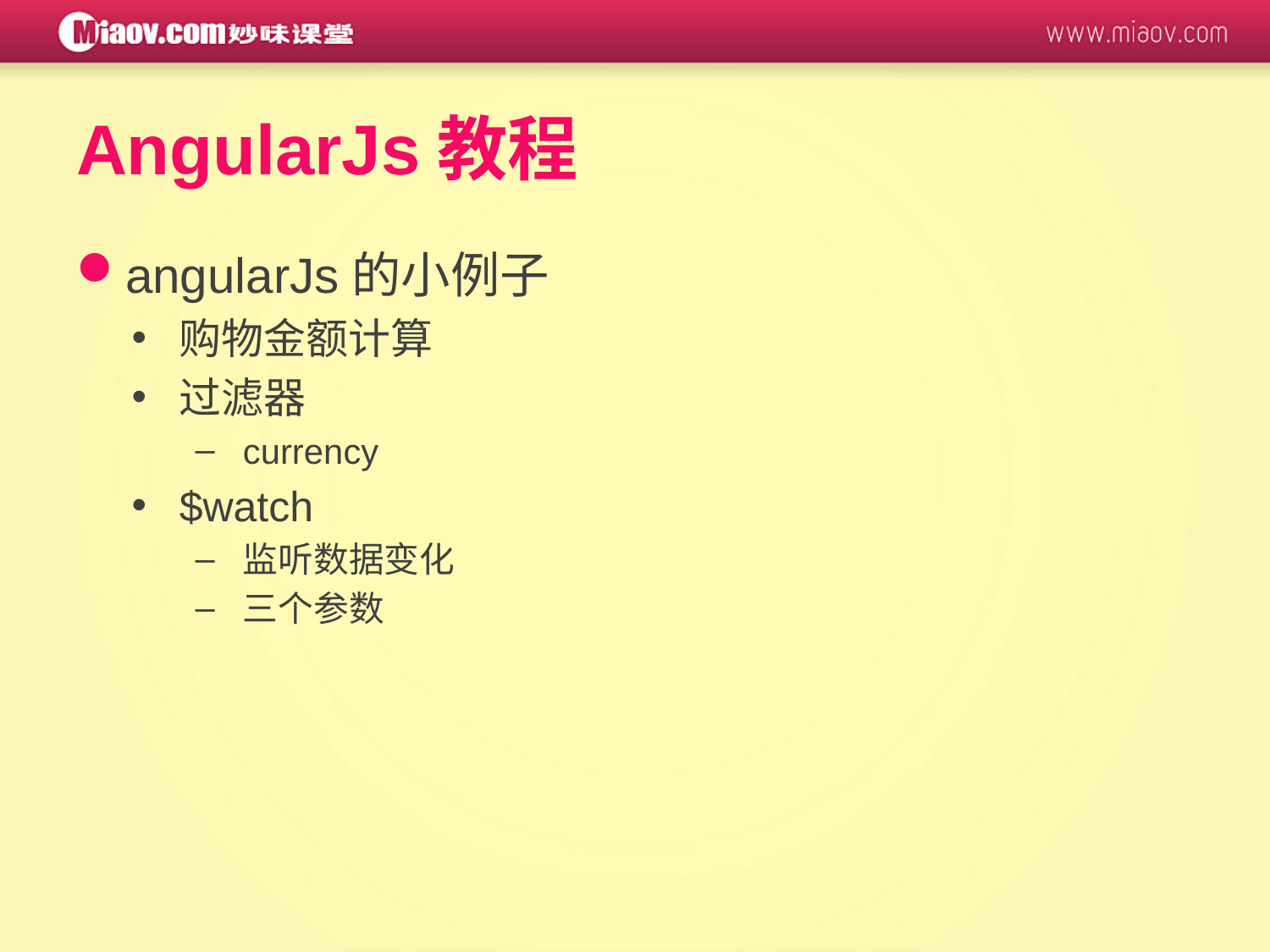

# AngularJs教程
angularJs的小例子
购物金额计算
过滤器
currency
$watch
监听数据变化
三个参数